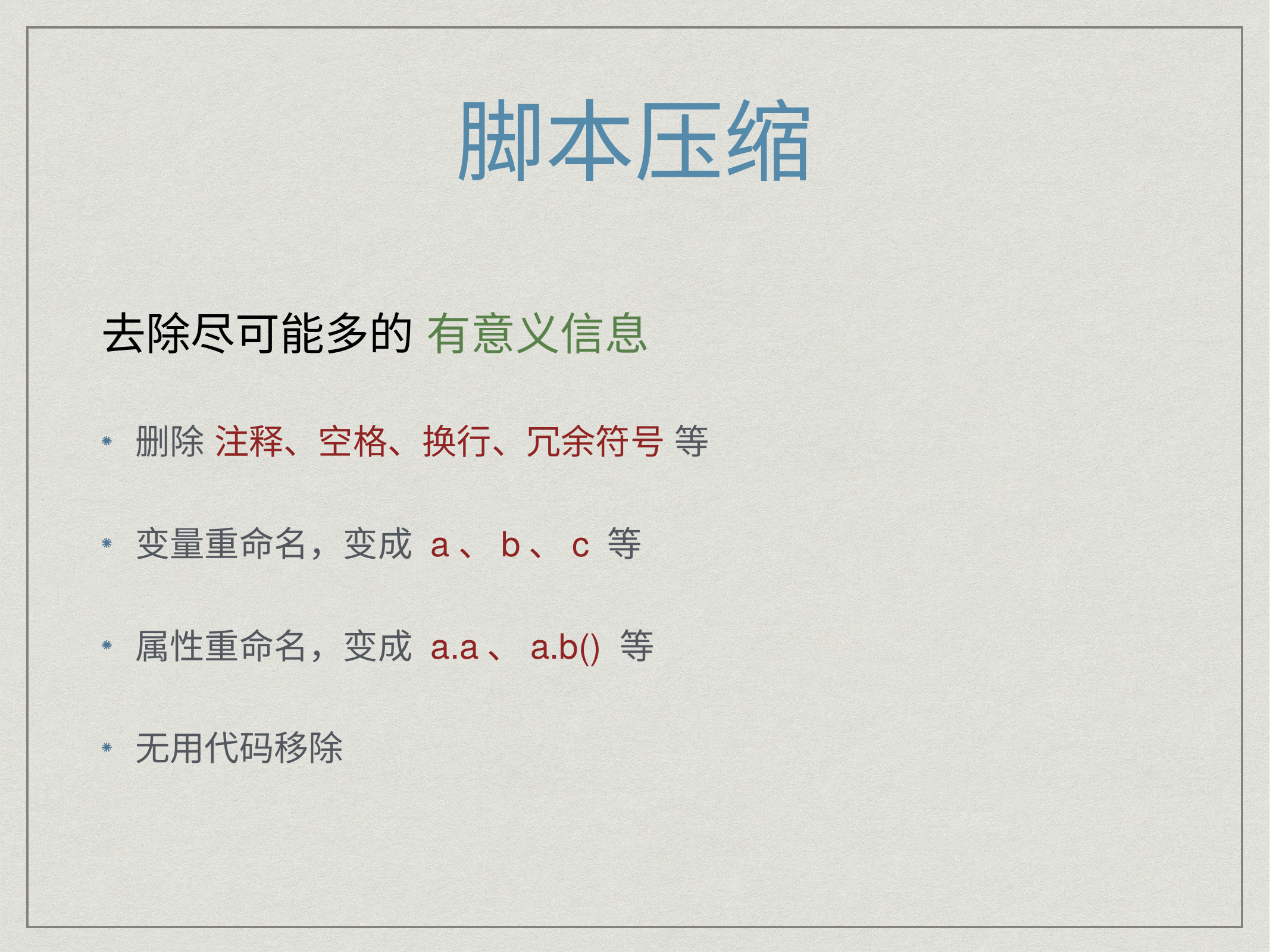

# 脚本压缩
去除尽可能多的 有意义信息
删除 注释、空格、换行、冗余符号 等
变量重命名，变成 a、b、c 等
属性重命名，变成 a.a、a.b() 等
无用代码移除